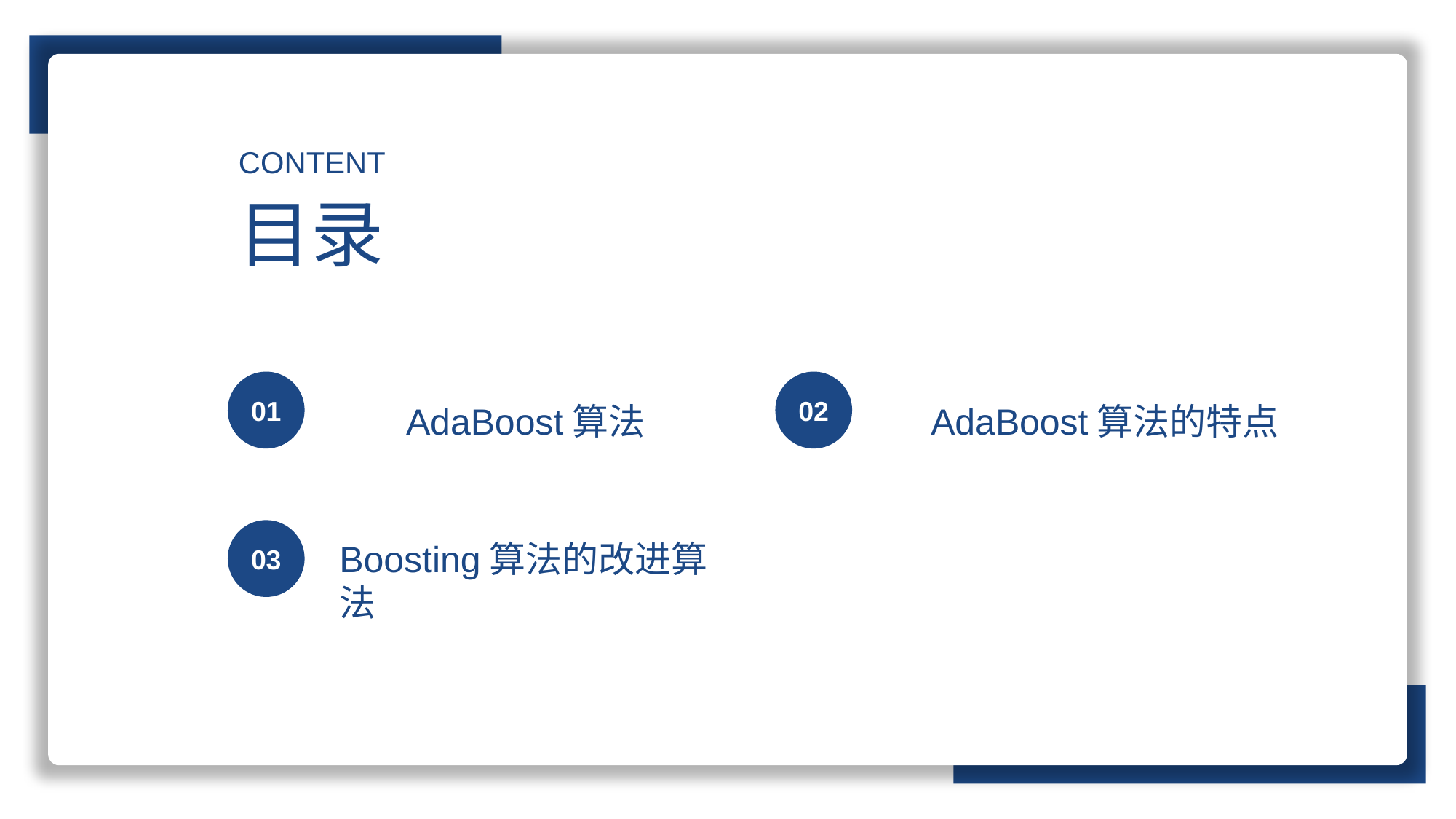

CONTENT
目录
01
02
AdaBoost算法
AdaBoost算法的特点
03
Boosting算法的改进算法